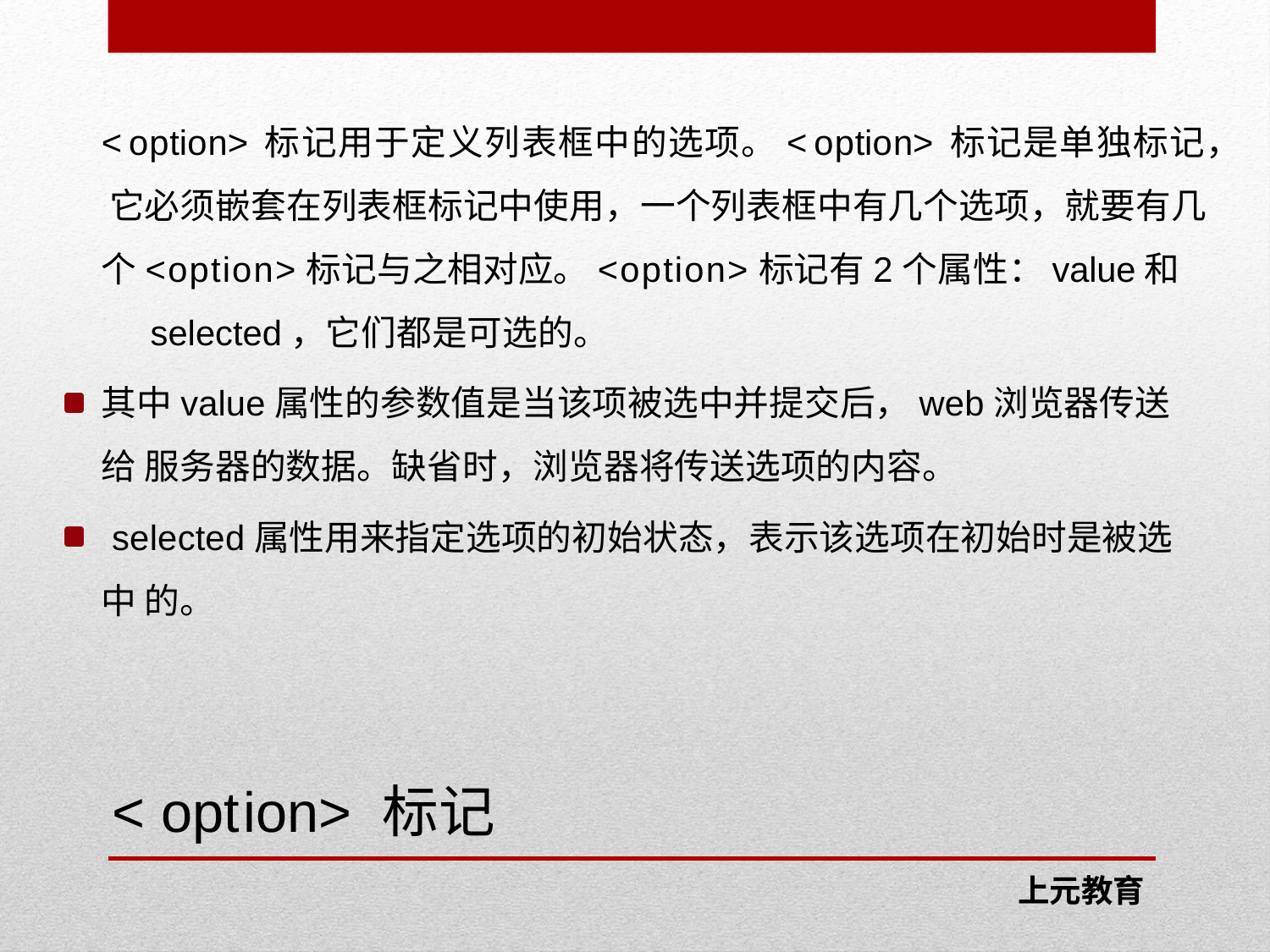

# <option>标记用于定义列表框中的选项。<option>标记是单独标记， 它必须嵌套在列表框标记中使用，一个列表框中有几个选项，就要有几 个<option>标记与之相对应。<option>标记有2个属性：value和
     selected，它们都是可选的。
其中value属性的参数值是当该项被选中并提交后，web浏览器传送给 服务器的数据。缺省时，浏览器将传送选项的内容。
selected属性用来指定选项的初始状态，表示该选项在初始时是被选中 的。

<option>标记

            上元教育